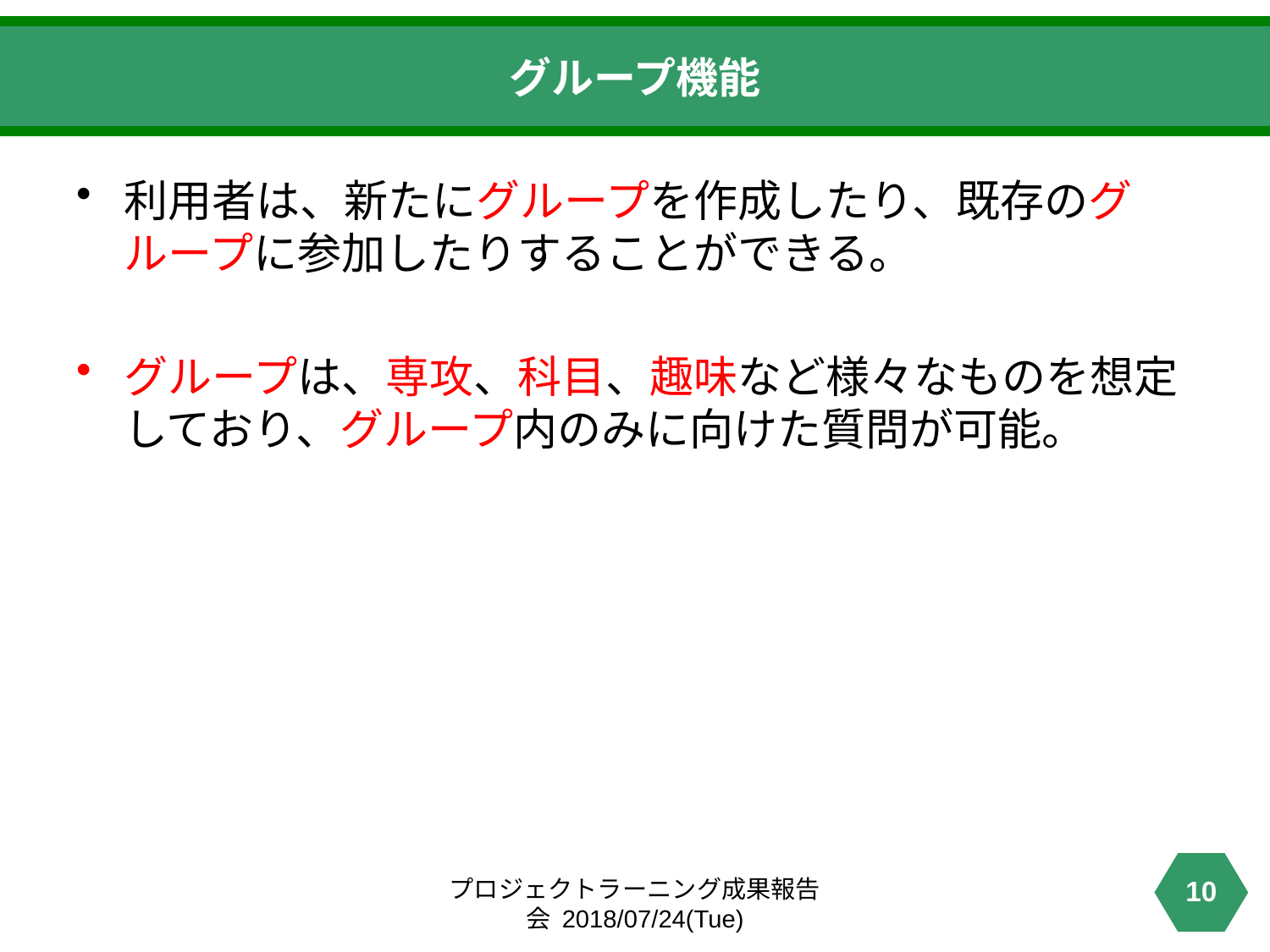

# グループ機能
利用者は、新たにグループを作成したり、既存のグループに参加したりすることができる。

グループは、専攻、科目、趣味など様々なものを想定しており、グループ内のみに向けた質問が可能。
プロジェクトラーニング成果報告会 2018/07/24(Tue)
10